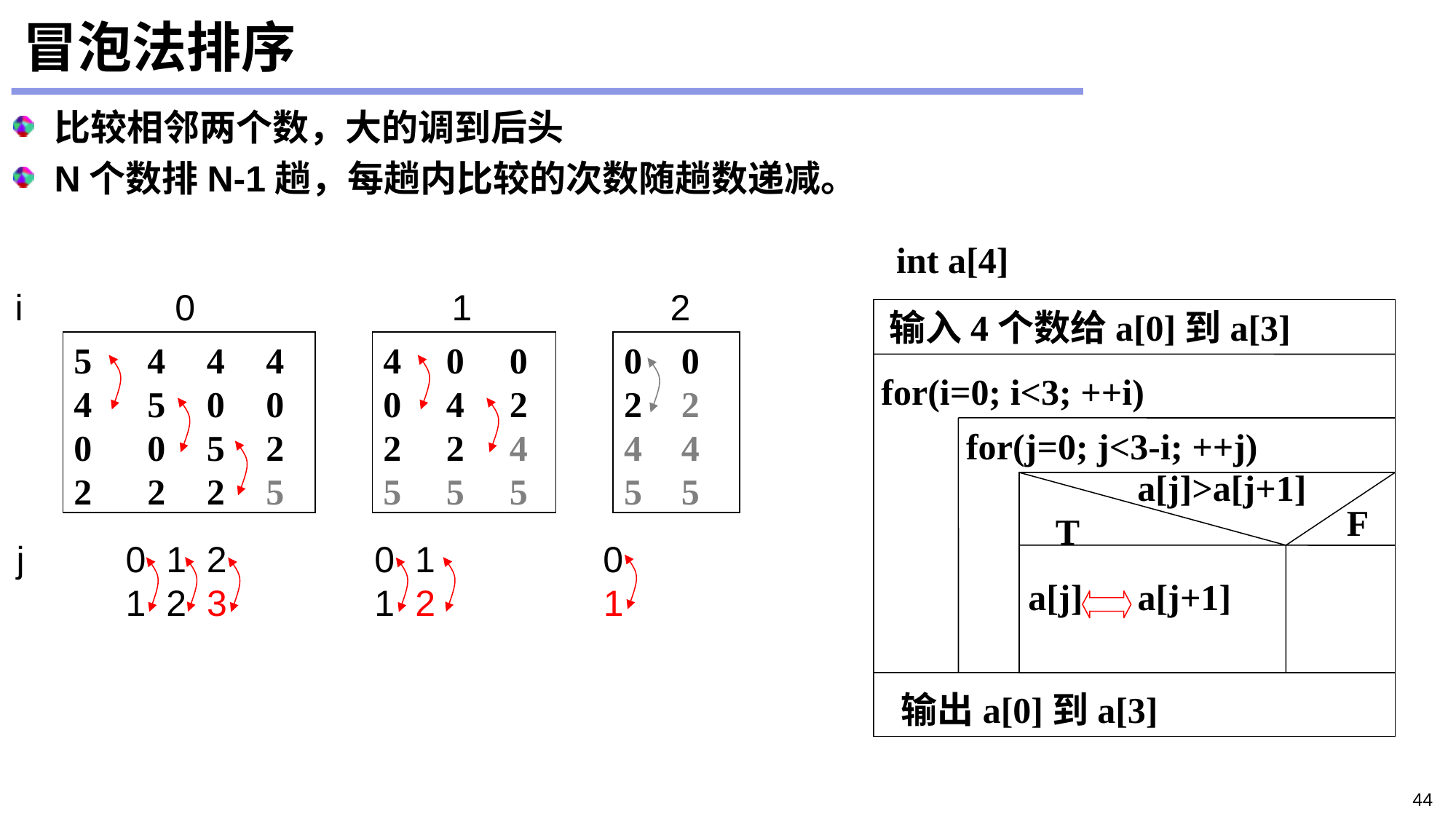

# 冒泡法排序
比较相邻两个数，大的调到后头
N个数排N-1趟，每趟内比较的次数随趟数递减。
int a[4]
 输入4个数给a[0]到a[3]

 for(i=0; i<3; ++i)
 for(j=0; j<3-i; ++j)

 a[j]>a[j+1]

F
T

 a[j]      a[j+1]

 输出a[0]到a[3]
i	     0			1	    	2
5
4
0
2
4
5
02
4
0
5
2
4
02
5
4
02
5
0
4
2
5
02
4
5
0
2
4
5
0
2
4
5

j	0  1  2		   0  1	    	    0
	1  2  3		   1  2	    	    1

44